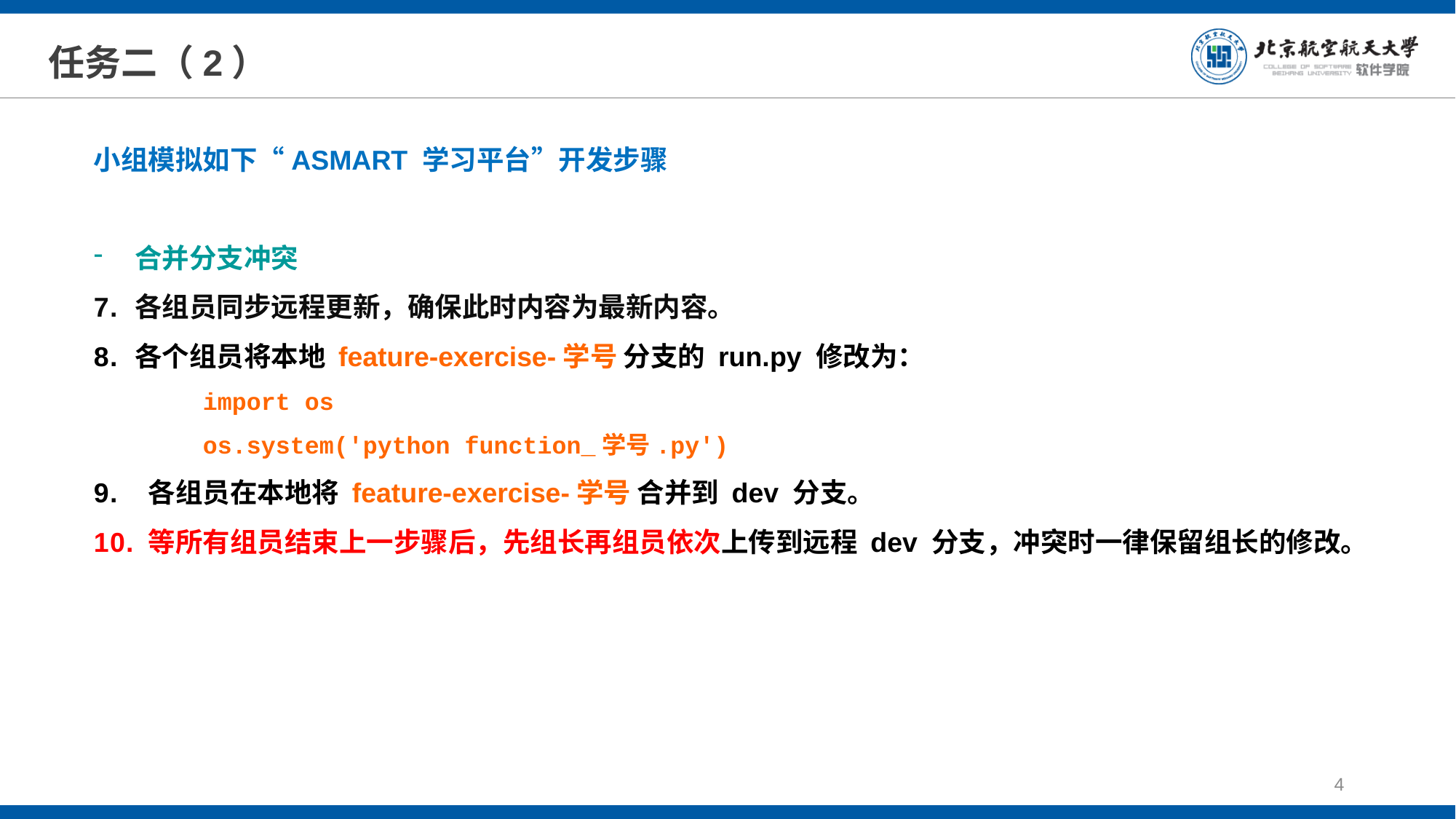

# 任务二（2）
小组模拟如下“ASMART 学习平台”开发步骤

合并分支冲突
各组员同步远程更新，确保此时内容为最新内容。
各个组员将本地 feature-exercise-学号 分支的 run.py 修改为：
import os
os.system('python function_学号.py')
各组员在本地将 feature-exercise-学号 合并到 dev 分支。
等所有组员结束上一步骤后，先组长再组员依次上传到远程 dev 分支，冲突时一律保留组长的修改。
4